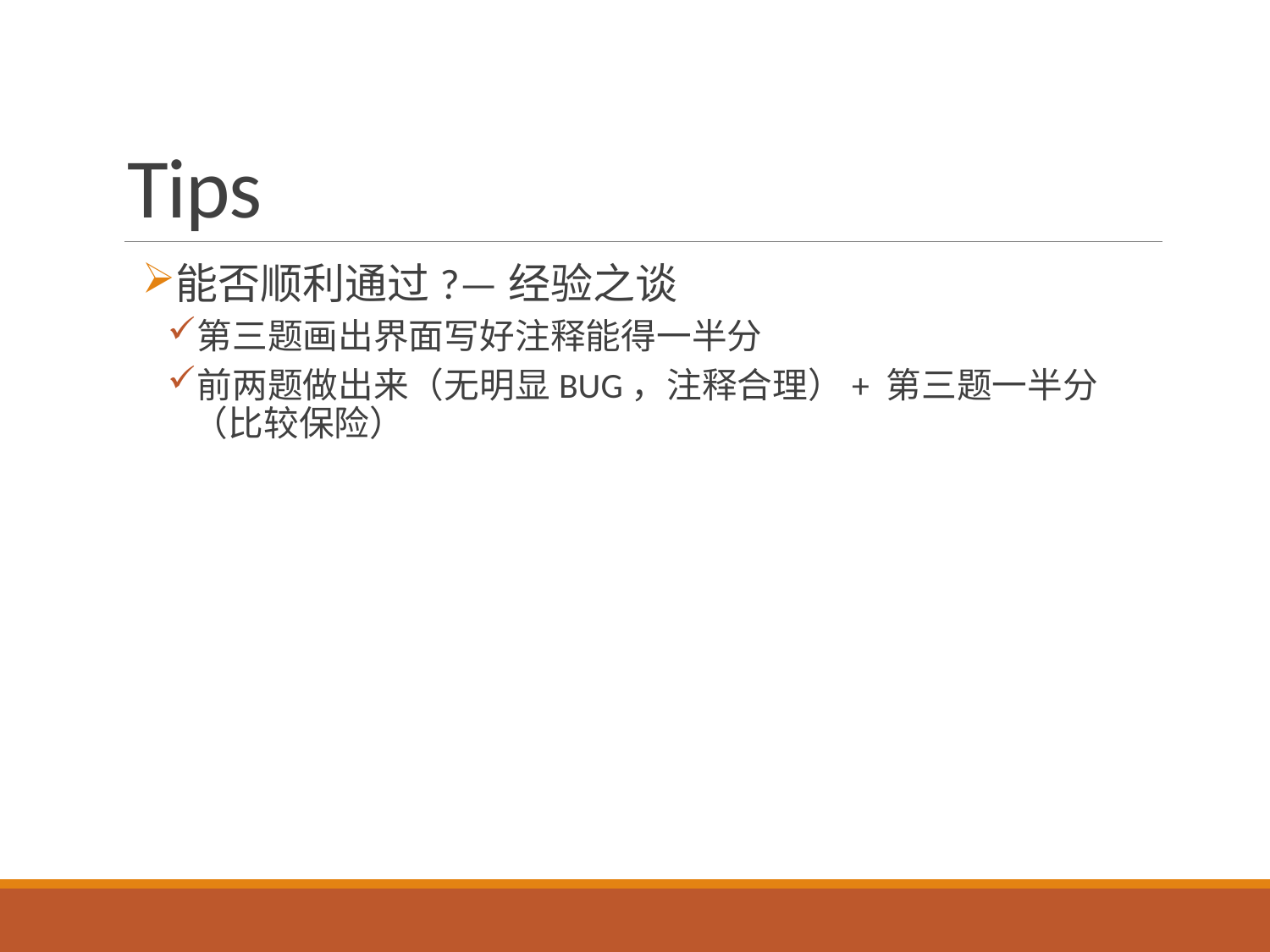

# Tips
能否顺利通过?—经验之谈
第三题画出界面写好注释能得一半分
前两题做出来（无明显BUG，注释合理）+ 第三题一半分（比较保险）